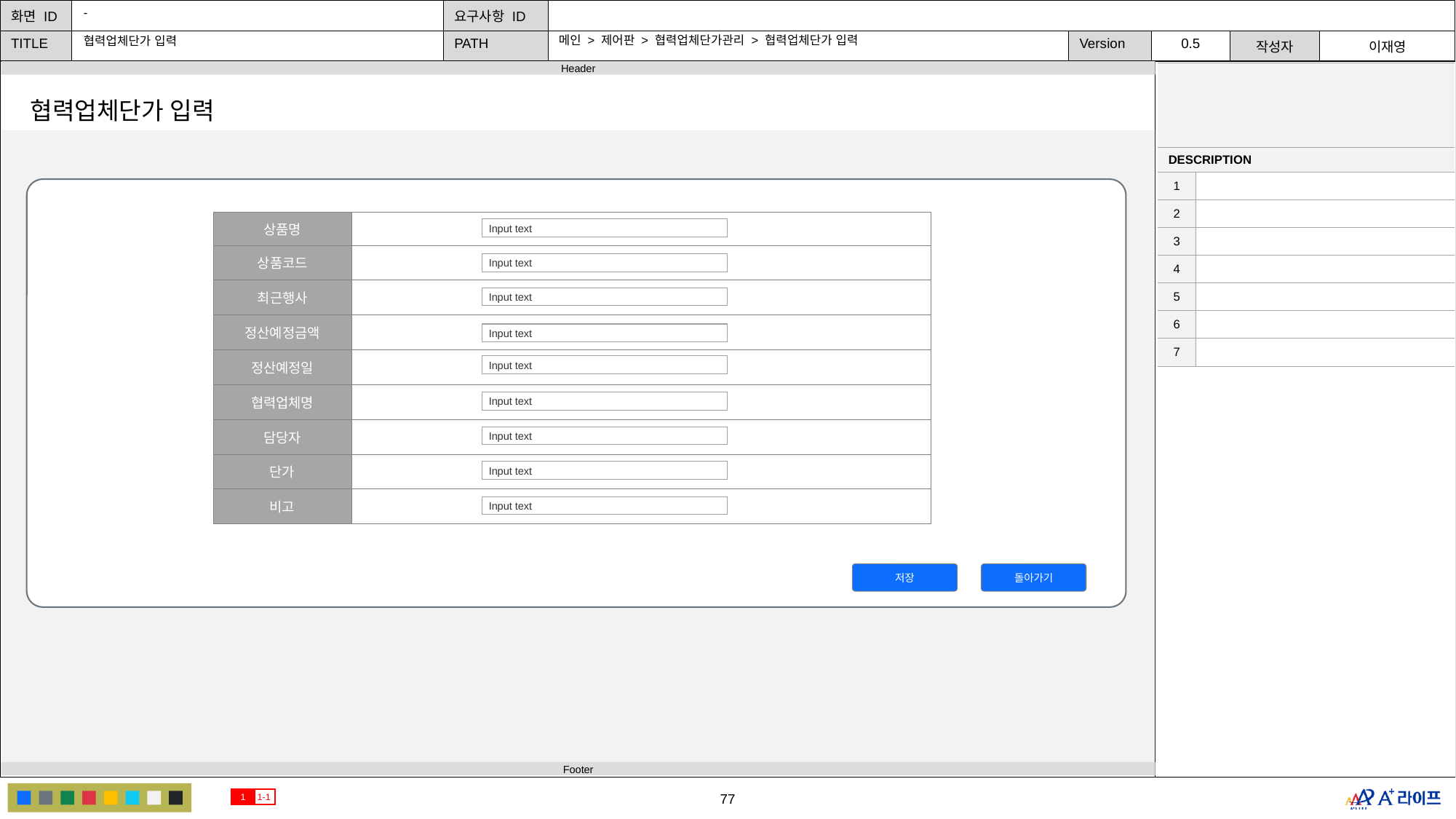

-

메인 > 제어판 > 협력업체단가관리 > 협력업체단가 입력
협력업체단가 입력
|  |  |
| --- | --- |
| DESCRIPTION |  |
| 1 |  |
| 2 |  |
| 3 |  |
| 4 |  |
| 5 |  |
| 6 |  |
| 7 |  |
협력업체단가 입력

| 상품명 |  |
| --- | --- |
| 상품코드 |  |
| 최근행사 |  |
| 정산예정금액 |  |
| 정산예정일 |  |
| 협력업체명 |  |
| 담당자 |  |
| 단가 |  |
| 비고 |  |
Input text
Input text
Input text
Input text
Input text
Input text
Input text
Input text
Input text
저장
돌아가기
1
1-1